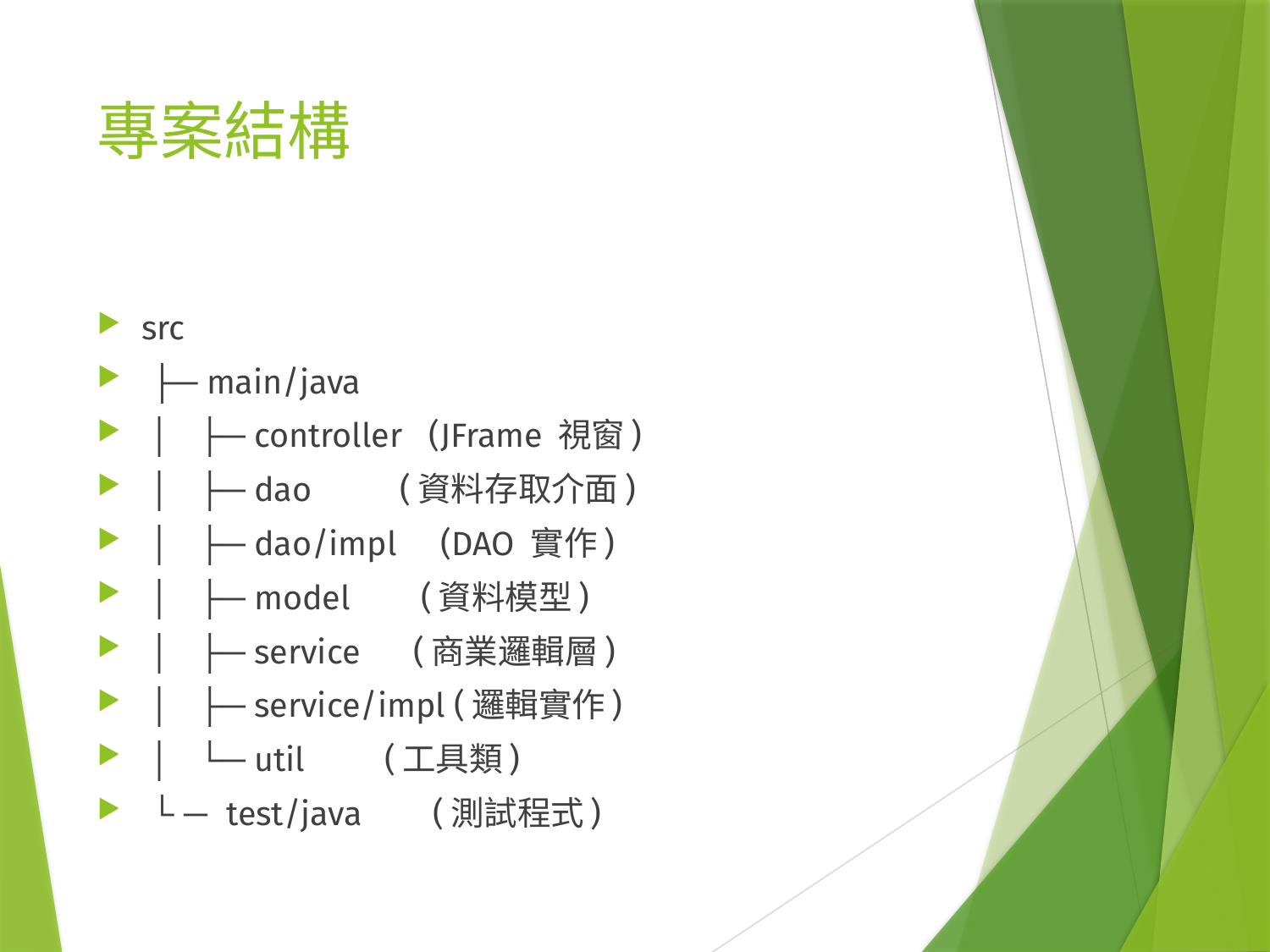

# 專案結構
src
 ├─ main/java
 │   ├─ controller   (JFrame 視窗)
 │   ├─ dao          (資料存取介面)
 │   ├─ dao/impl     (DAO 實作)
 │   ├─ model        (資料模型)
 │   ├─ service      (商業邏輯層)
 │   ├─ service/impl (邏輯實作)
 │   └─ util         (工具類)
 └─ test/java        (測試程式)